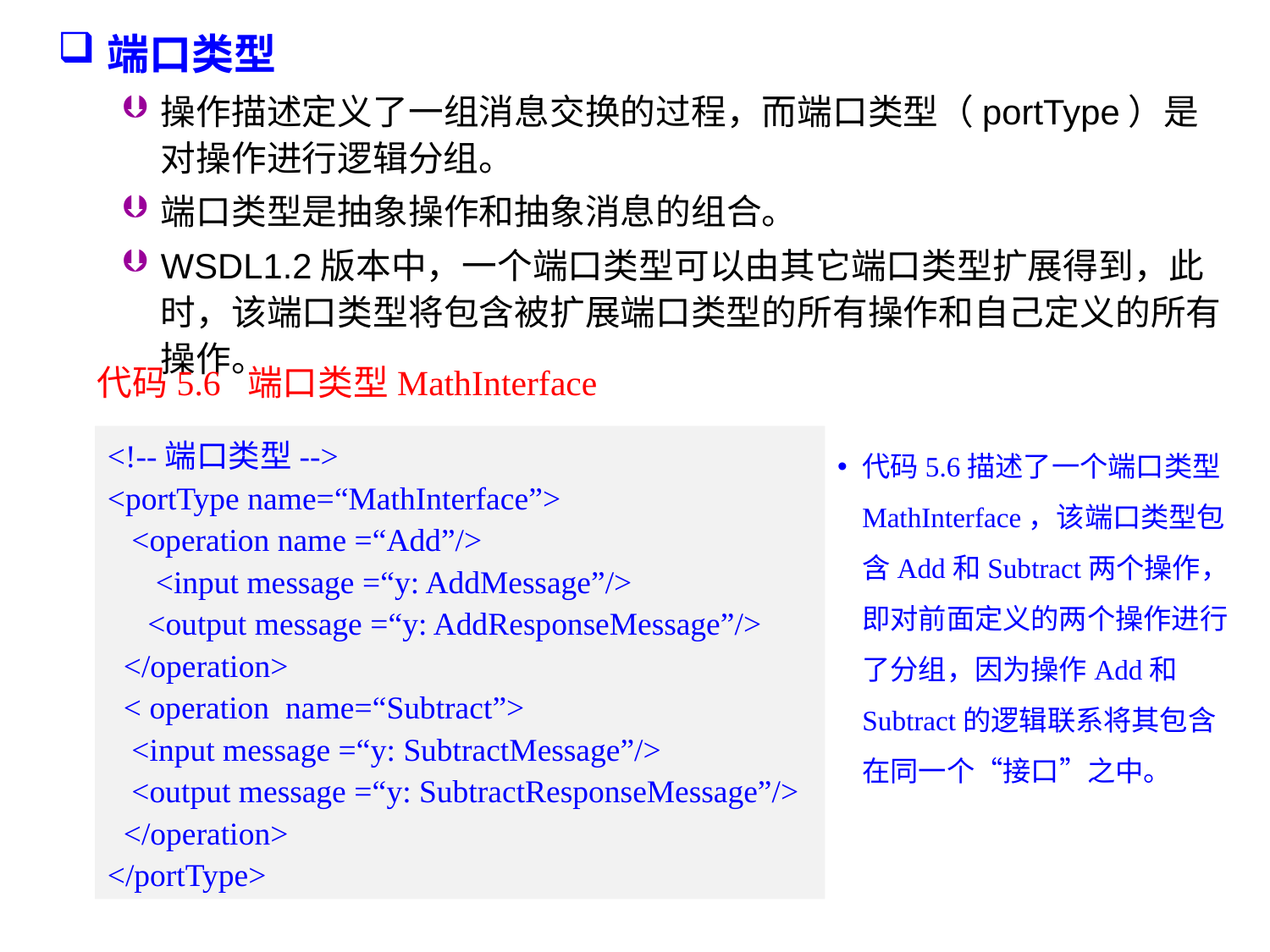

端口类型
操作描述定义了一组消息交换的过程，而端口类型（portType）是对操作进行逻辑分组。
端口类型是抽象操作和抽象消息的组合。
WSDL1.2版本中，一个端口类型可以由其它端口类型扩展得到，此时，该端口类型将包含被扩展端口类型的所有操作和自己定义的所有操作。
代码5.6  端口类型MathInterface
<!--端口类型-->
<portType name=“MathInterface”>
   <operation name =“Add”/>
      <input message =“y: AddMessage”/>
     <output message =“y: AddResponseMessage”/>
  </operation>
  < operation  name=“Subtract”>
   <input message =“y: SubtractMessage”/>
   <output message =“y: SubtractResponseMessage”/>
  </operation>
</portType>
代码5.6描述了一个端口类型MathInterface，该端口类型包含Add和Subtract两个操作，即对前面定义的两个操作进行了分组，因为操作Add和Subtract的逻辑联系将其包含在同一个“接口”之中。